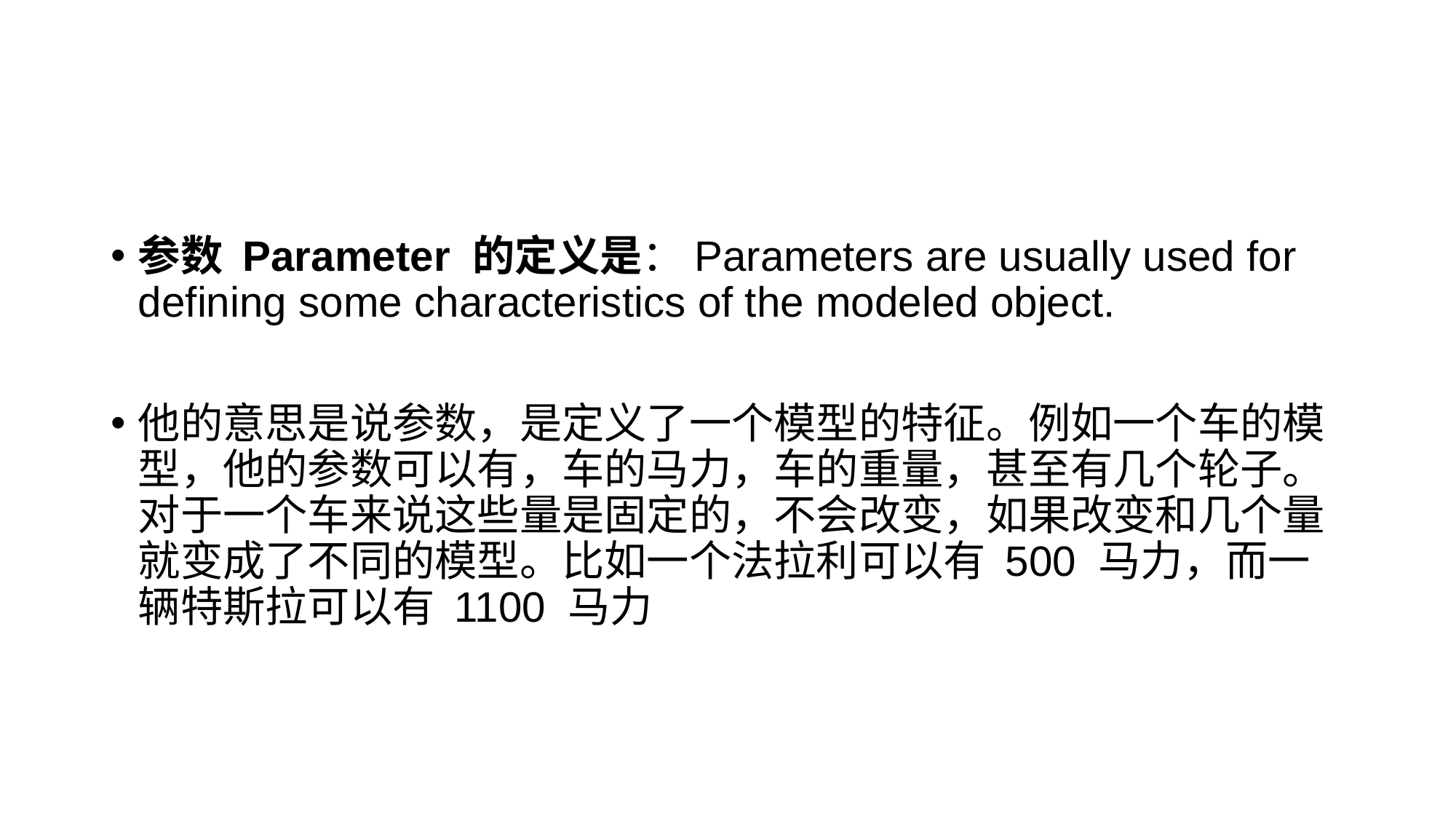

#
参数 Parameter 的定义是：Parameters are usually used for defining some characteristics of the modeled object.

他的意思是说参数，是定义了一个模型的特征。例如一个车的模型，他的参数可以有，车的马力，车的重量，甚至有几个轮子。对于一个车来说这些量是固定的，不会改变，如果改变和几个量就变成了不同的模型。比如一个法拉利可以有 500 马力，而一辆特斯拉可以有 1100 马力